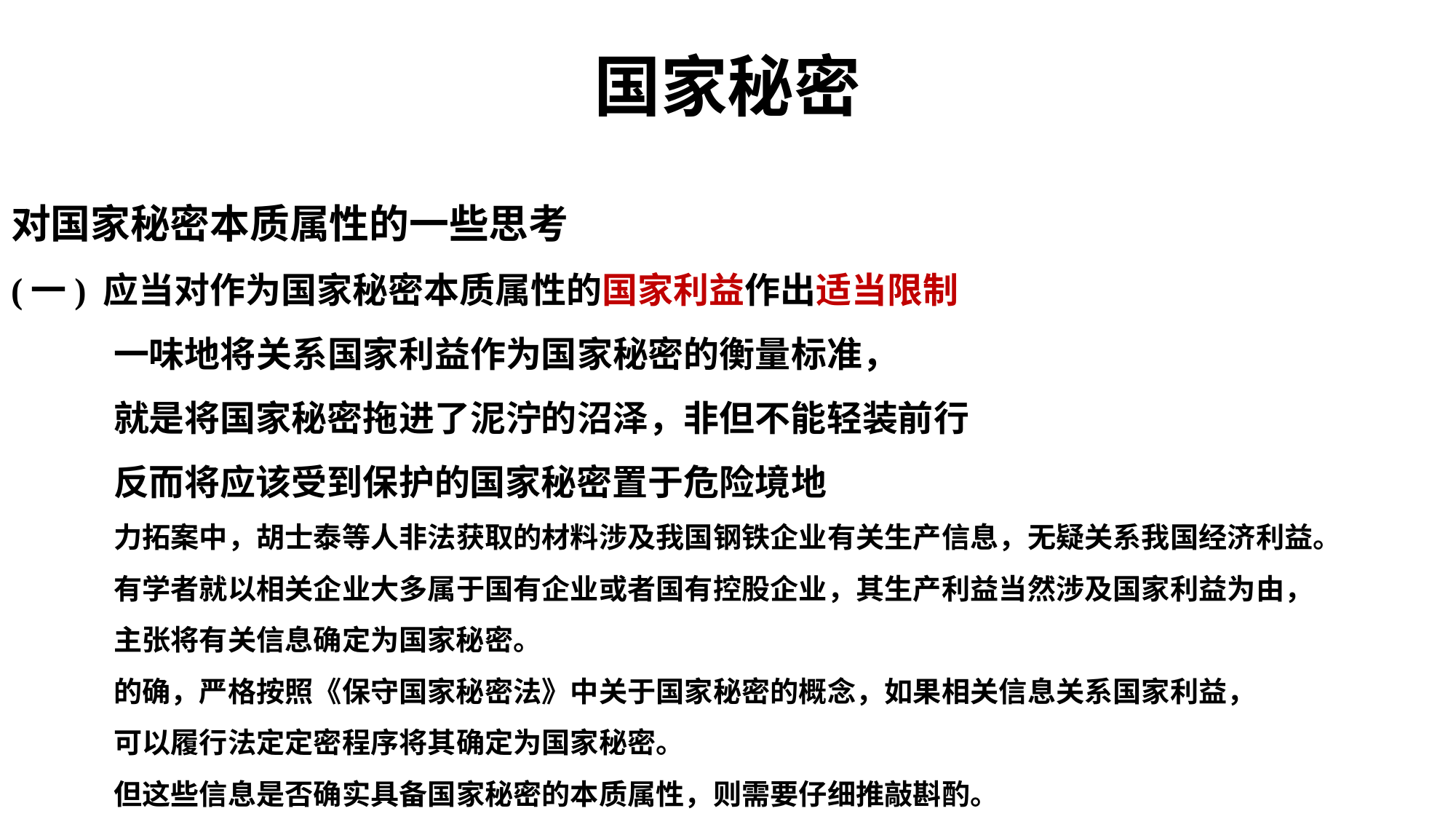

# 国家秘密
对国家秘密本质属性的一些思考
(一) 应当对作为国家秘密本质属性的国家利益作出适当限制
			一味地将关系国家利益作为国家秘密的衡量标准，
			就是将国家秘密拖进了泥泞的沼泽，非但不能轻装前行
			反而将应该受到保护的国家秘密置于危险境地
	力拓案中，胡士泰等人非法获取的材料涉及我国钢铁企业有关生产信息，无疑关系我国经济利益。
	有学者就以相关企业大多属于国有企业或者国有控股企业，其生产利益当然涉及国家利益为由，
	主张将有关信息确定为国家秘密。
	的确，严格按照《保守国家秘密法》中关于国家秘密的概念，如果相关信息关系国家利益，
	可以履行法定定密程序将其确定为国家秘密。
	但这些信息是否确实具备国家秘密的本质属性，则需要仔细推敲斟酌。